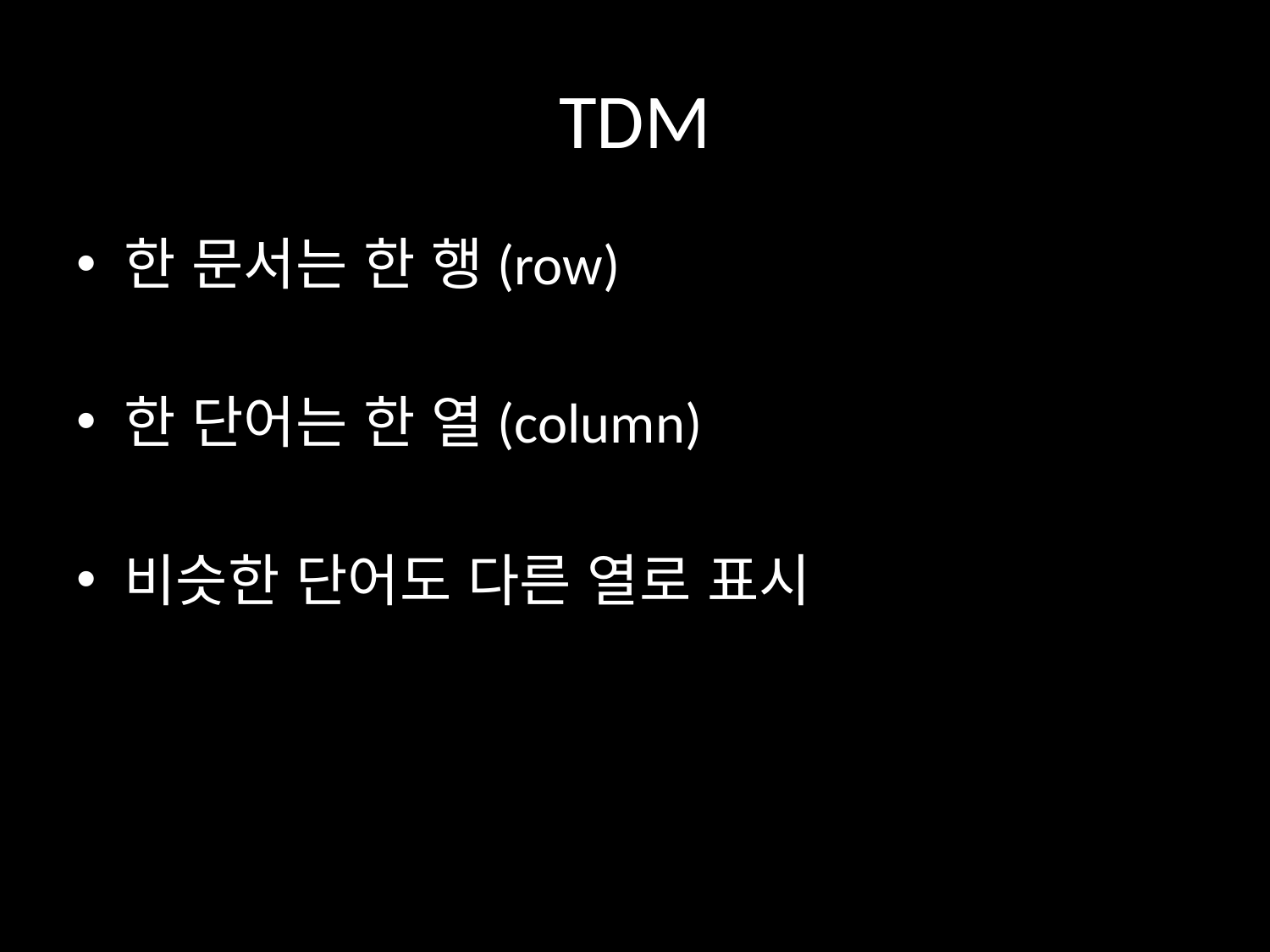

# TDM
한 문서는 한 행(row)

한 단어는 한 열(column)

비슷한 단어도 다른 열로 표시